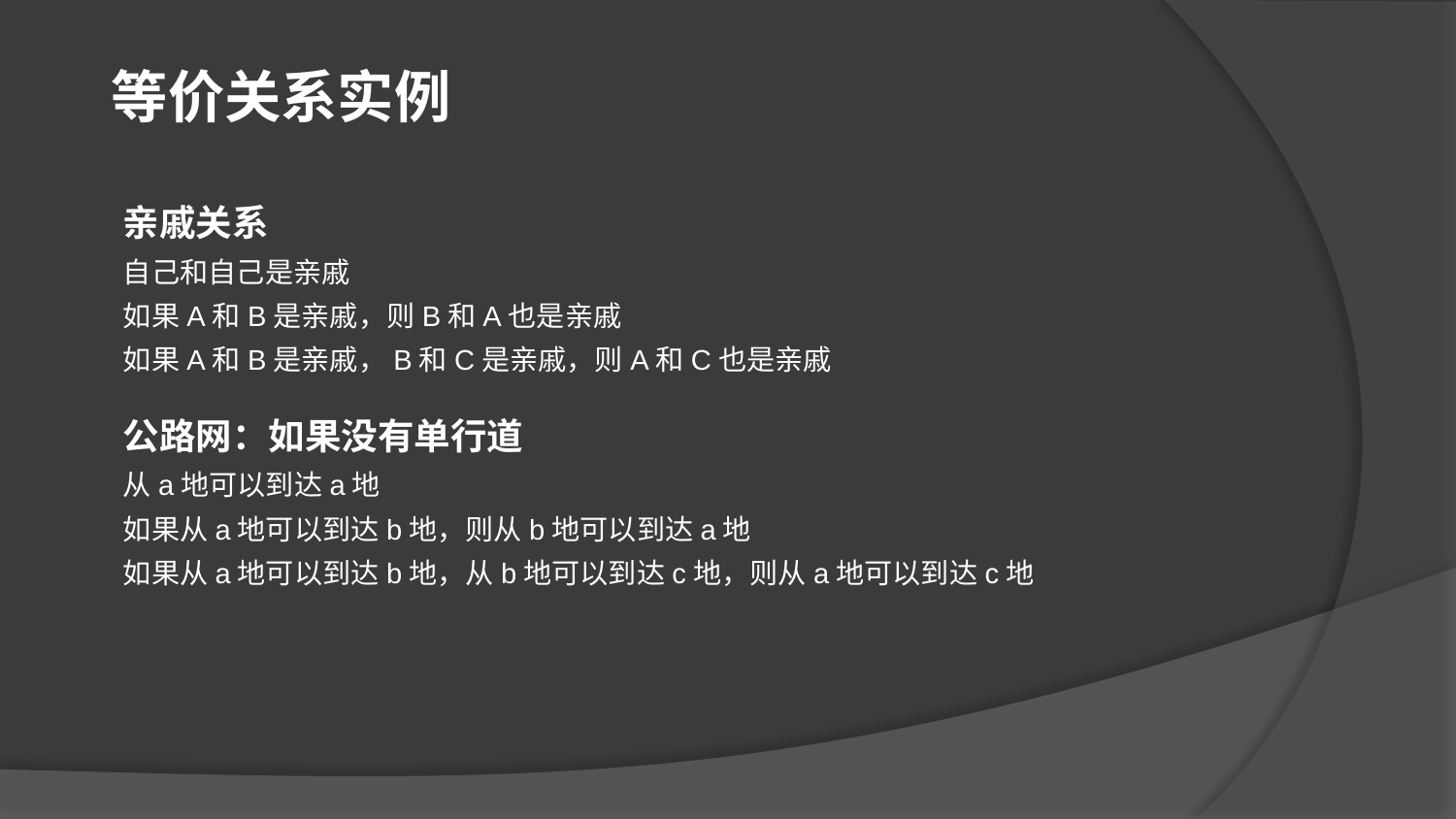

等价关系实例
亲戚关系
自己和自己是亲戚
如果A和B是亲戚，则B和A也是亲戚
如果A和B是亲戚，B和C是亲戚，则A和C也是亲戚
公路网：如果没有单行道
从a地可以到达a地
如果从a地可以到达b地，则从b地可以到达a地
如果从a地可以到达b地，从b地可以到达c地，则从a地可以到达c地